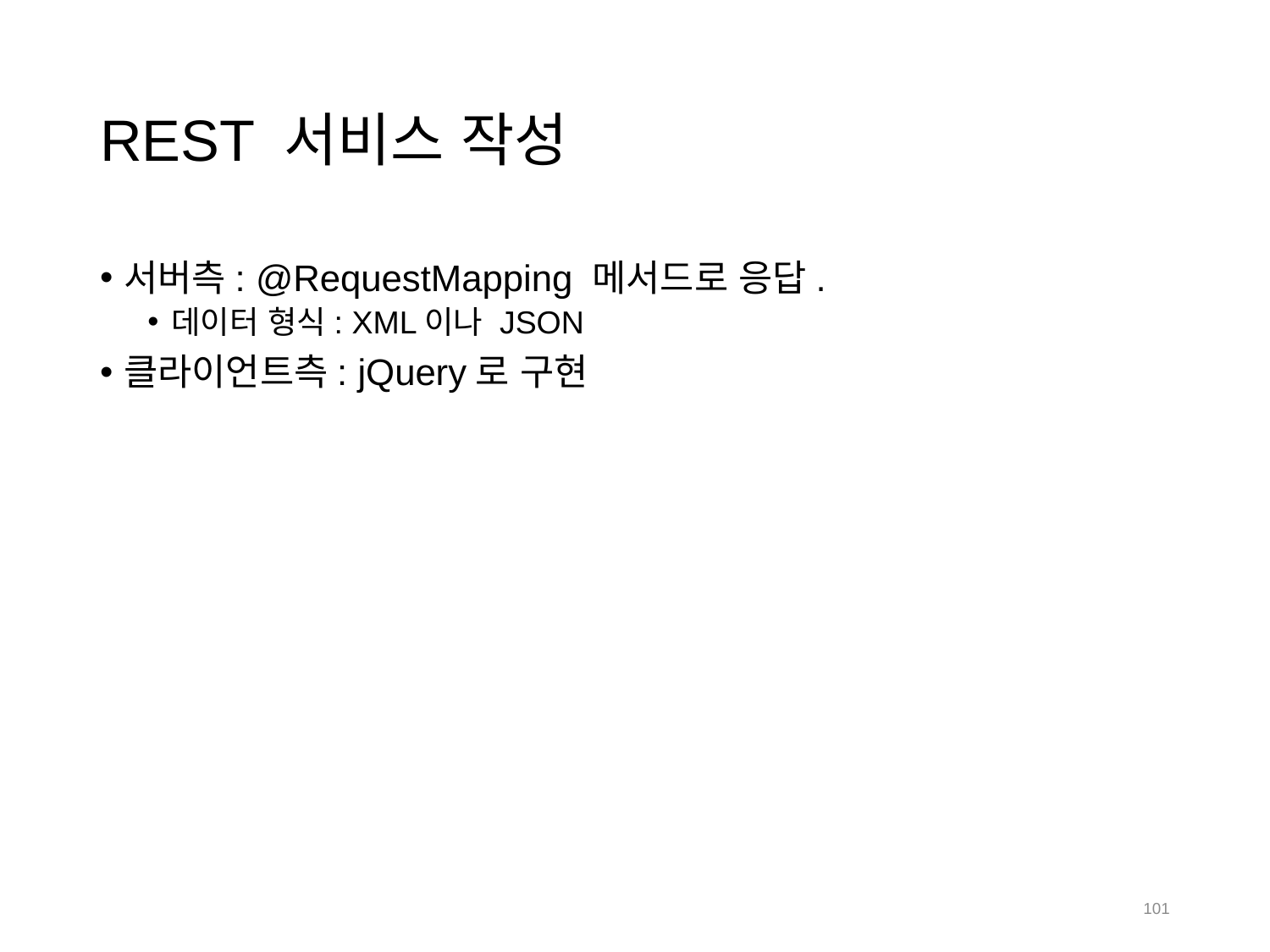

# REST 서비스 작성
서버측: @RequestMapping 메서드로 응답.
데이터 형식: XML이나 JSON
클라이언트측: jQuery로 구현
101